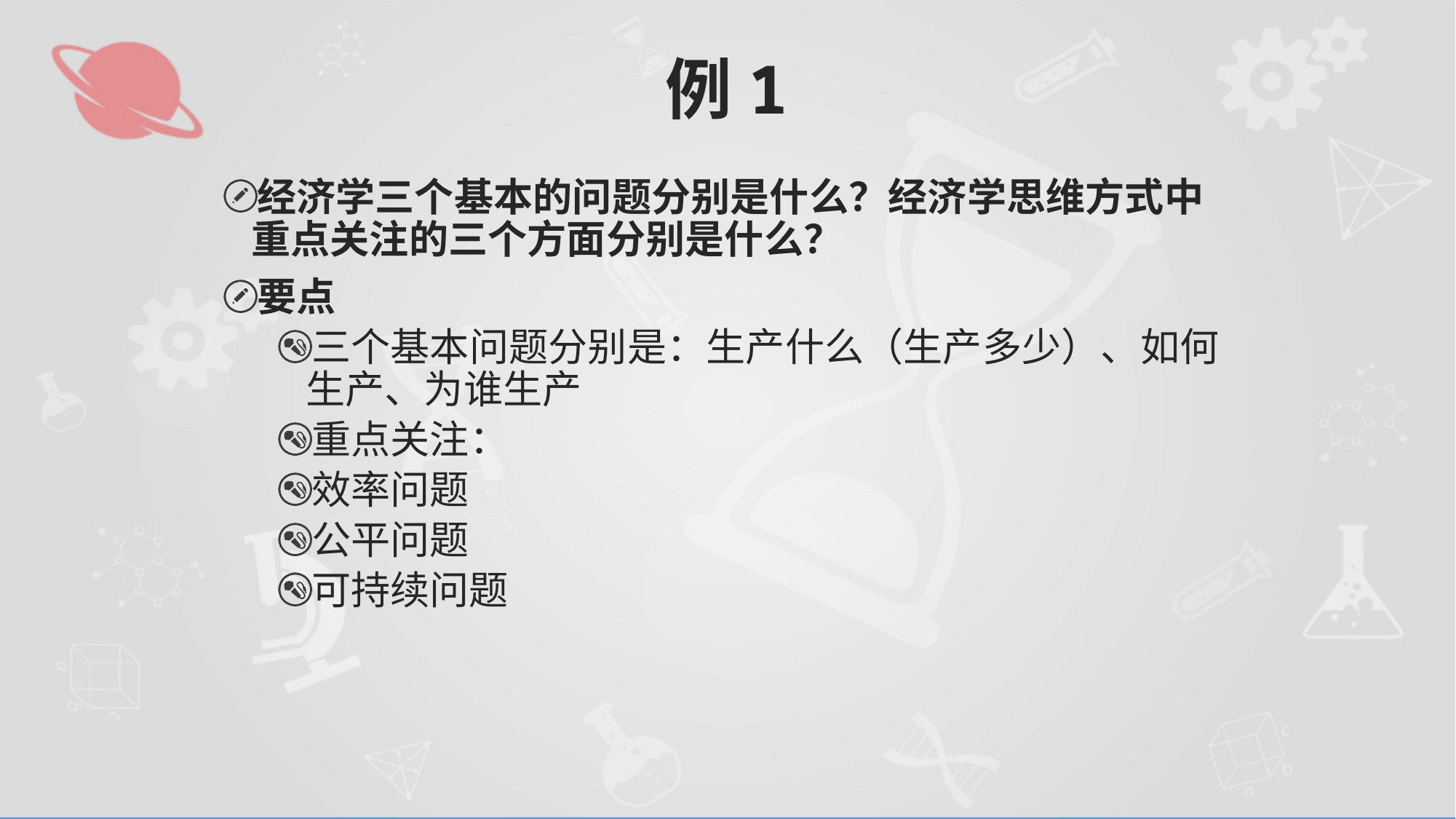

# 例1
经济学三个基本的问题分别是什么？经济学思维方式中重点关注的三个方面分别是什么？
要点
三个基本问题分别是：生产什么（生产多少）、如何生产、为谁生产
重点关注：
效率问题
公平问题
可持续问题